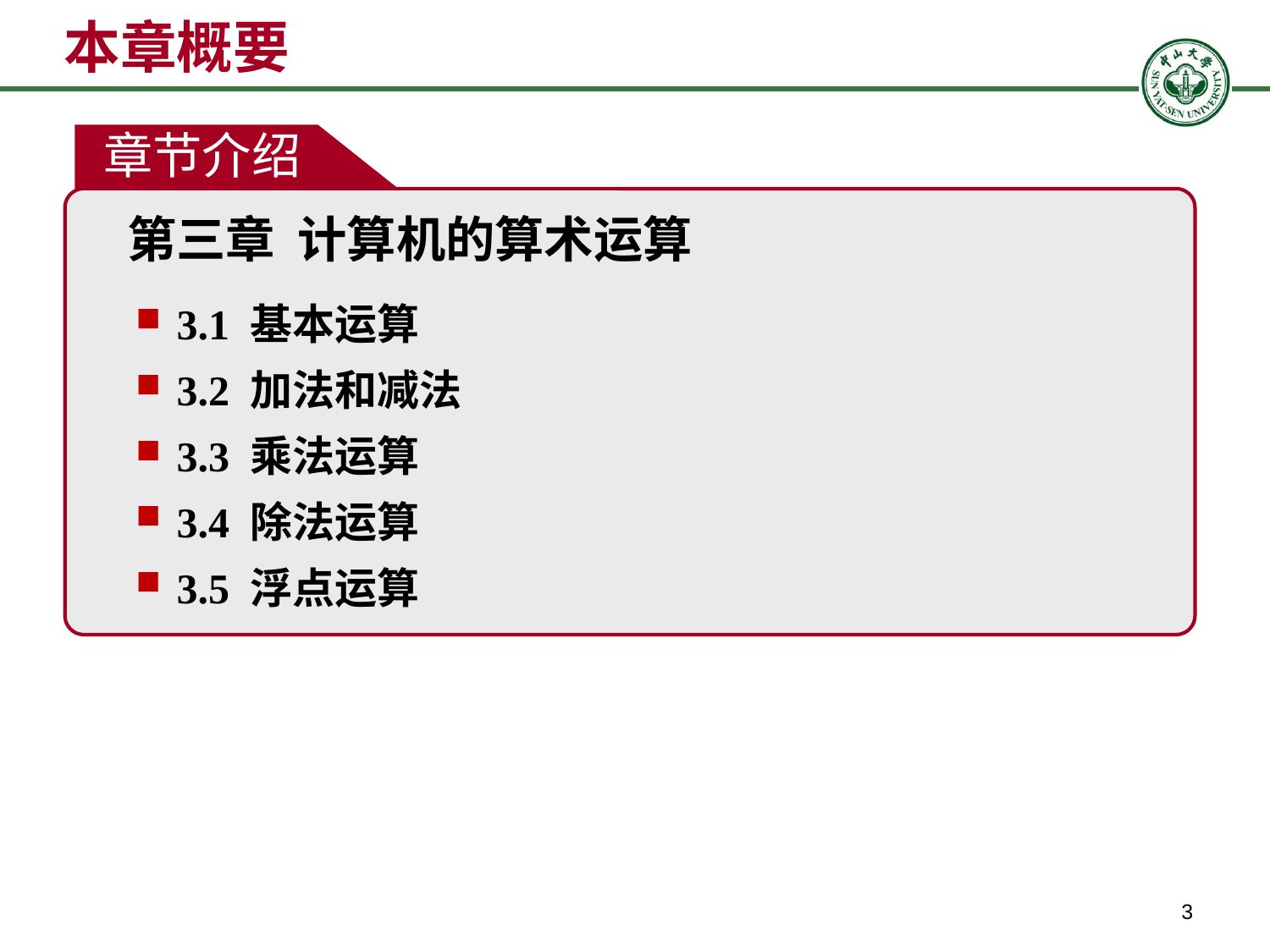

本章概要
章节介绍

第三章  计算机的算术运算
 3.1 基本运算
 3.2 加法和减法
 3.3 乘法运算
 3.4 除法运算
 3.5 浮点运算